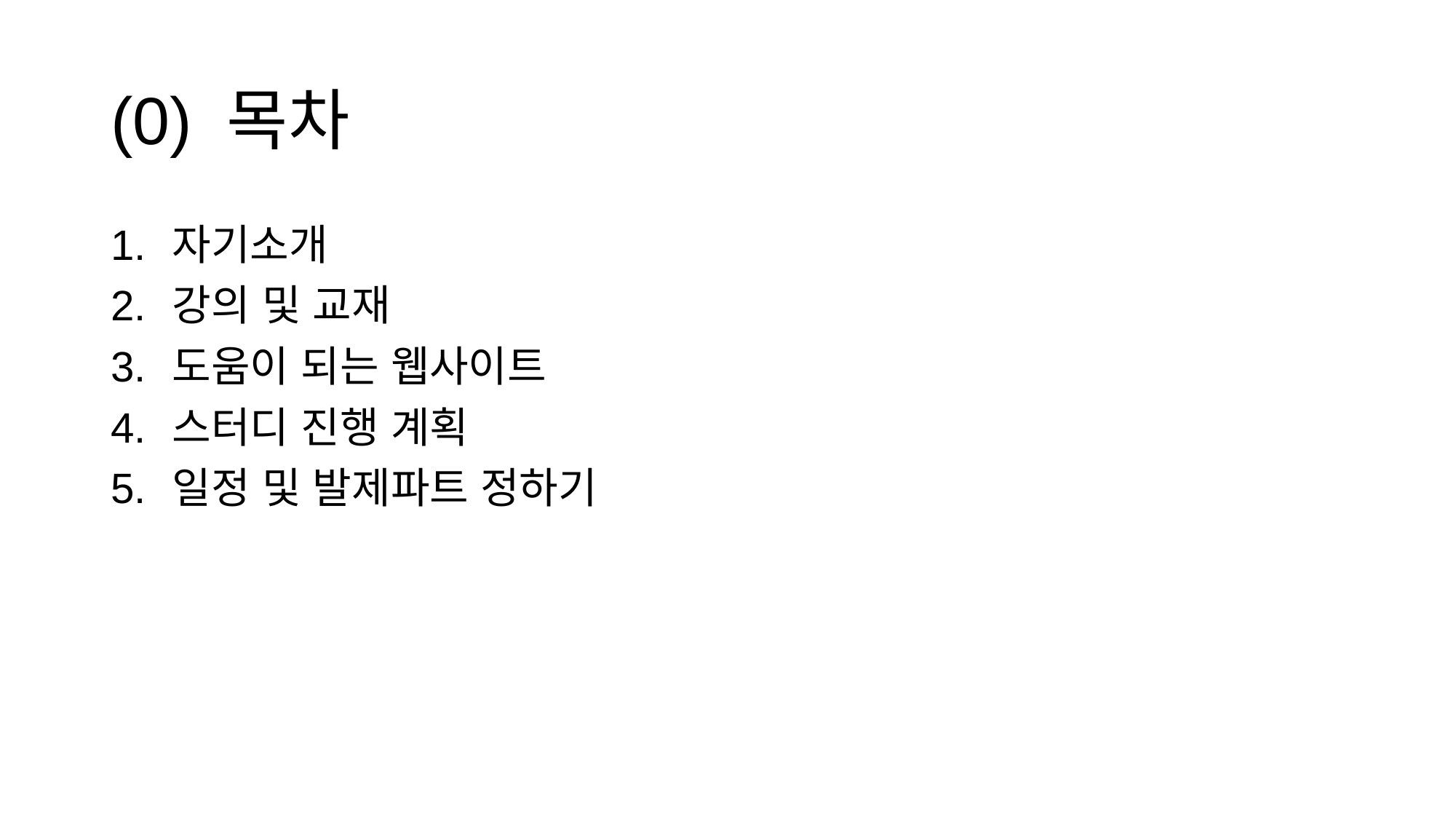

# (0) 목차
자기소개
강의 및 교재
도움이 되는 웹사이트
스터디 진행 계획
일정 및 발제파트 정하기